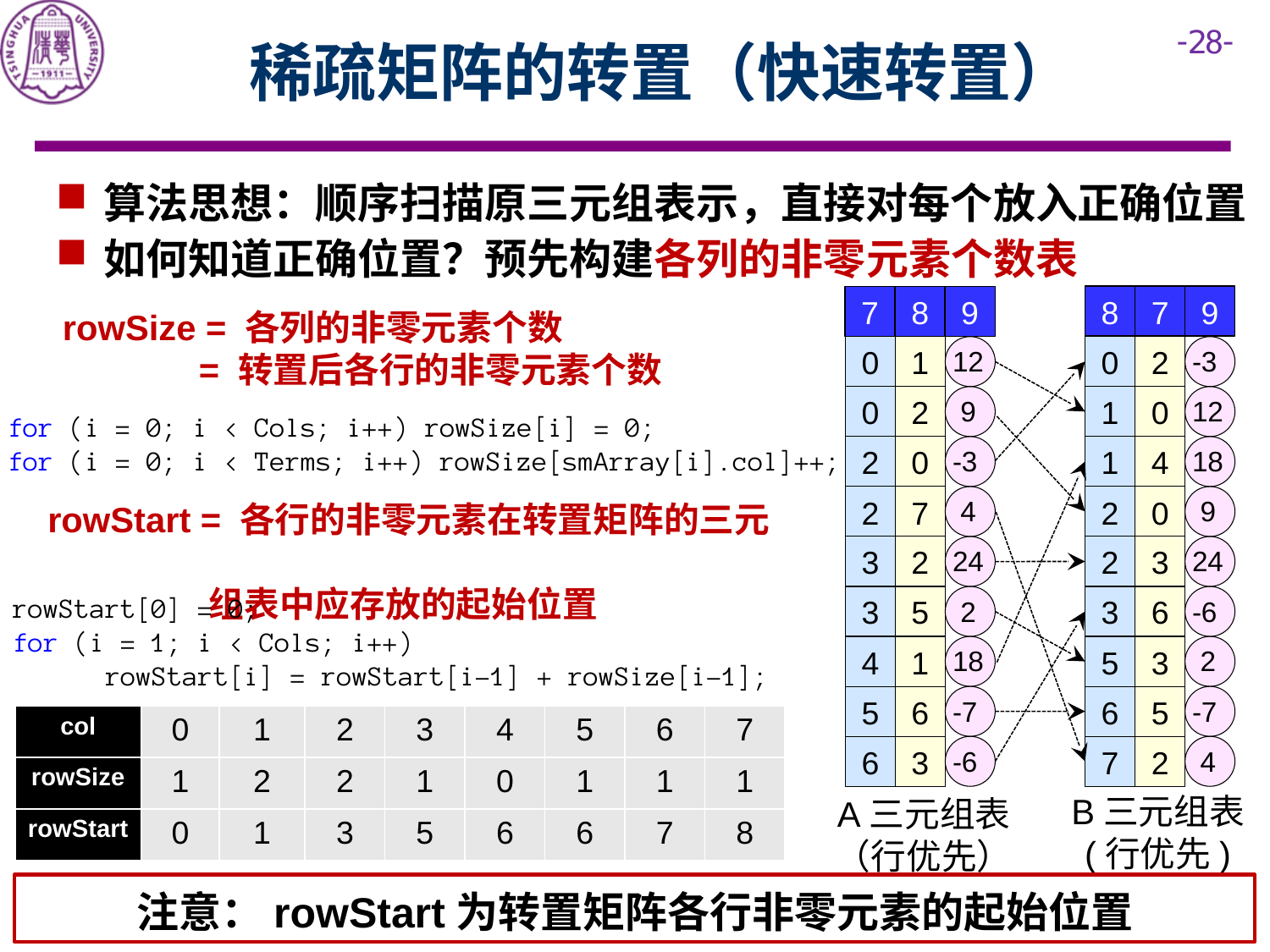

稀疏矩阵的转置（快速转置）
算法思想：顺序扫描原三元组表示，直接对每个放入正确位置
如何知道正确位置？预先构建各列的非零元素个数表
8
7
9
0
2
-3
1
0
12
1
4
18
2
0
 9
2
3
24
3
6
-6
5
3
 2
6
5
-7
7
2
 4
7
8
9
0
1
12
0
2
 9
2
0
-3
2
7
 4
3
2
24
3
5
 2
4
1
18
5
6
-7
6
3
-6
rowSize = 各列的非零元素个数
              = 转置后各行的非零元素个数
for (i = 0; i < Cols; i++) rowSize[i] = 0;
for (i = 0; i < Terms; i++) rowSize[smArray[i].col]++;
rowStart = 各行的非零元素在转置矩阵的三元
                   组表中应存放的起始位置
rowStart[0] = 0;
for (i = 1; i < Cols; i++)
      rowStart[i] = rowStart[i-1] + rowSize[i-1];
| col | 0 | 1 | 2 | 3 | 4 | 5 | 6 | 7 |
| --- | --- | --- | --- | --- | --- | --- | --- | --- |
| rowSize | 1 | 2 | 2 | 1 | 0 | 1 | 1 | 1 |
| rowStart | 0 | 1 | 3 | 5 | 6 | 6 | 7 | 8 |
B三元组表
(行优先)
A三元组表
（行优先）
注意：rowStart为转置矩阵各行非零元素的起始位置